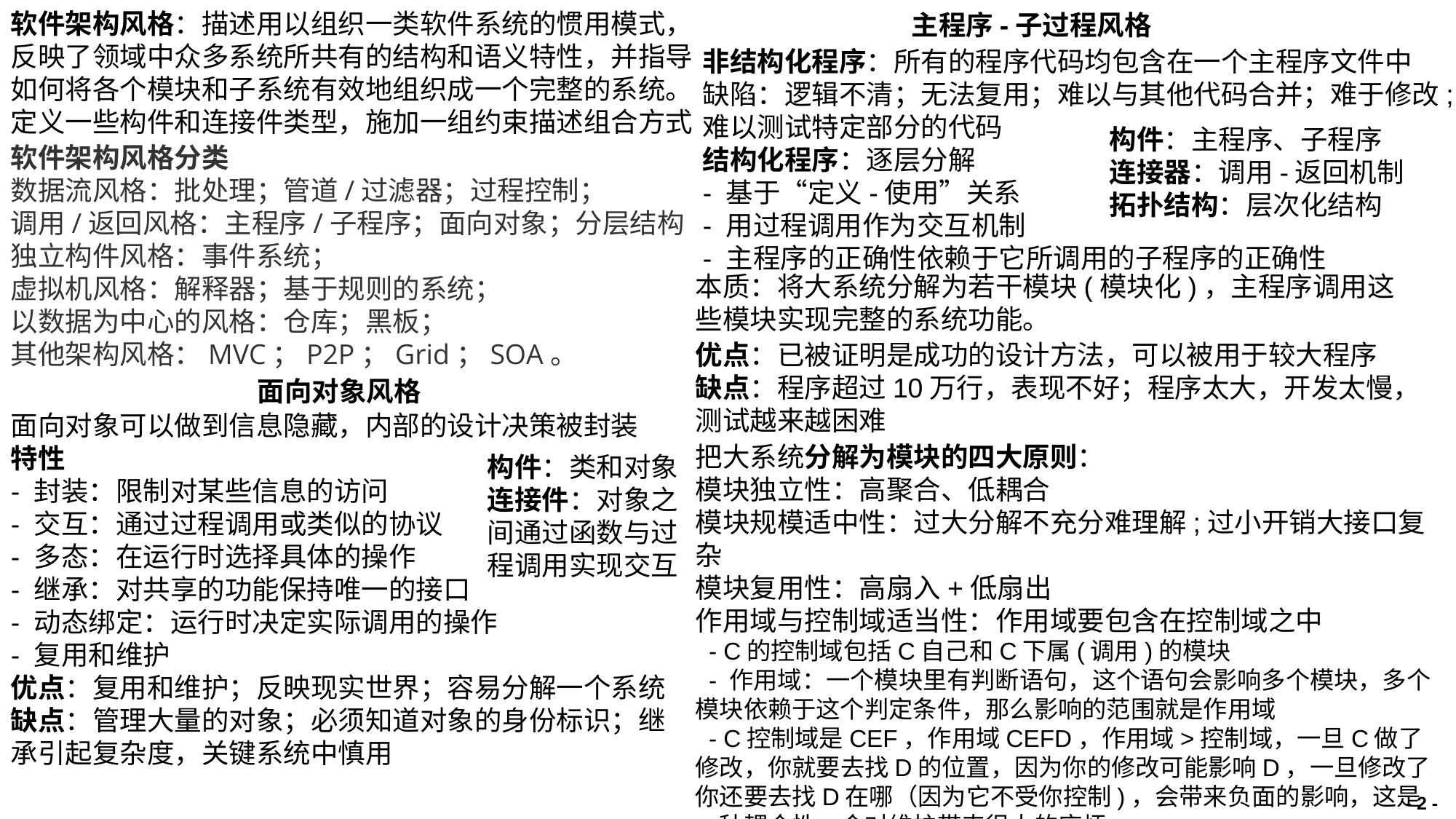

软件架构风格：描述⽤以组织⼀类软件系统的惯⽤模式，反映了领域中众多系统所共有的结构和语义特性，并指导如何将各个模块和子系统有效地组织成一个完整的系统。定义一些构件和连接件类型，施加一组约束描述组合方式
主程序-子过程风格
非结构化程序：所有的程序代码均包含在⼀个主程序⽂件中
缺陷：逻辑不清；⽆法复⽤；难以与其他代码合并；难于修改;难以测试特定部分的代码
结构化程序：逐层分解
- 基于“定义-使⽤”关系
- ⽤过程调⽤作为交互机制
- 主程序的正确性依赖于它所调⽤的⼦程序的正确性
构件：主程序、⼦程序
连接器：调⽤-返回机制
拓扑结构：层次化结构
软件架构风格分类
数据流风格：批处理；管道/过滤器；过程控制；
调用/返回风格：主程序/⼦程序；⾯向对象；分层结构
独立构件风格：事件系统；
虚拟机风格：解释器；基于规则的系统；
以数据为中心的风格：仓库；⿊板；
其他架构风格：MVC；P2P；Grid；SOA。
本质：将⼤系统分解为若⼲模块(模块化)，主程序调⽤这些模块实现完整的系统功能。
优点：已被证明是成功的设计⽅法，可以被用于较大程序
缺点：程序超过10万⾏，表现不好；程序太大，开发太慢，测试越来越困难
面向对象风格
面向对象可以做到信息隐藏，内部的设计决策被封装
特性
- 封装：限制对某些信息的访问
- 交互：通过过程调⽤或类似的协议
- 多态：在运⾏时选择具体的操作
- 继承：对共享的功能保持唯⼀的接口
- 动态绑定：运⾏时决定实际调⽤的操作
- 复⽤和维护
优点：复⽤和维护；反映现实世界；容易分解⼀个系统
缺点：管理⼤量的对象；必须知道对象的身份标识；继承引起复杂度，关键系统中慎⽤
把大系统分解为模块的四大原则：
模块独立性：高聚合、低耦合
模块规模适中性：过大分解不充分难理解;过小开销大接口复杂
模块复用性：高扇入+低扇出
作用域与控制域适当性：作用域要包含在控制域之中
  - C的控制域包括C自己和C下属(调用)的模块
  - 作用域：一个模块里有判断语句，这个语句会影响多个模块，多个模块依赖于这个判定条件，那么影响的范围就是作用域
  - C控制域是CEF，作用域CEFD，作用域>控制域，一旦C做了修改，你就要去找D的位置，因为你的修改可能影响D，一旦修改了你还要去找D在哪（因为它不受你控制)，会带来负面的影响，这是一种耦合性，会对维护带来很大的麻烦
构件：类和对象
连接件：对象之间通过函数与过程调⽤实现交互